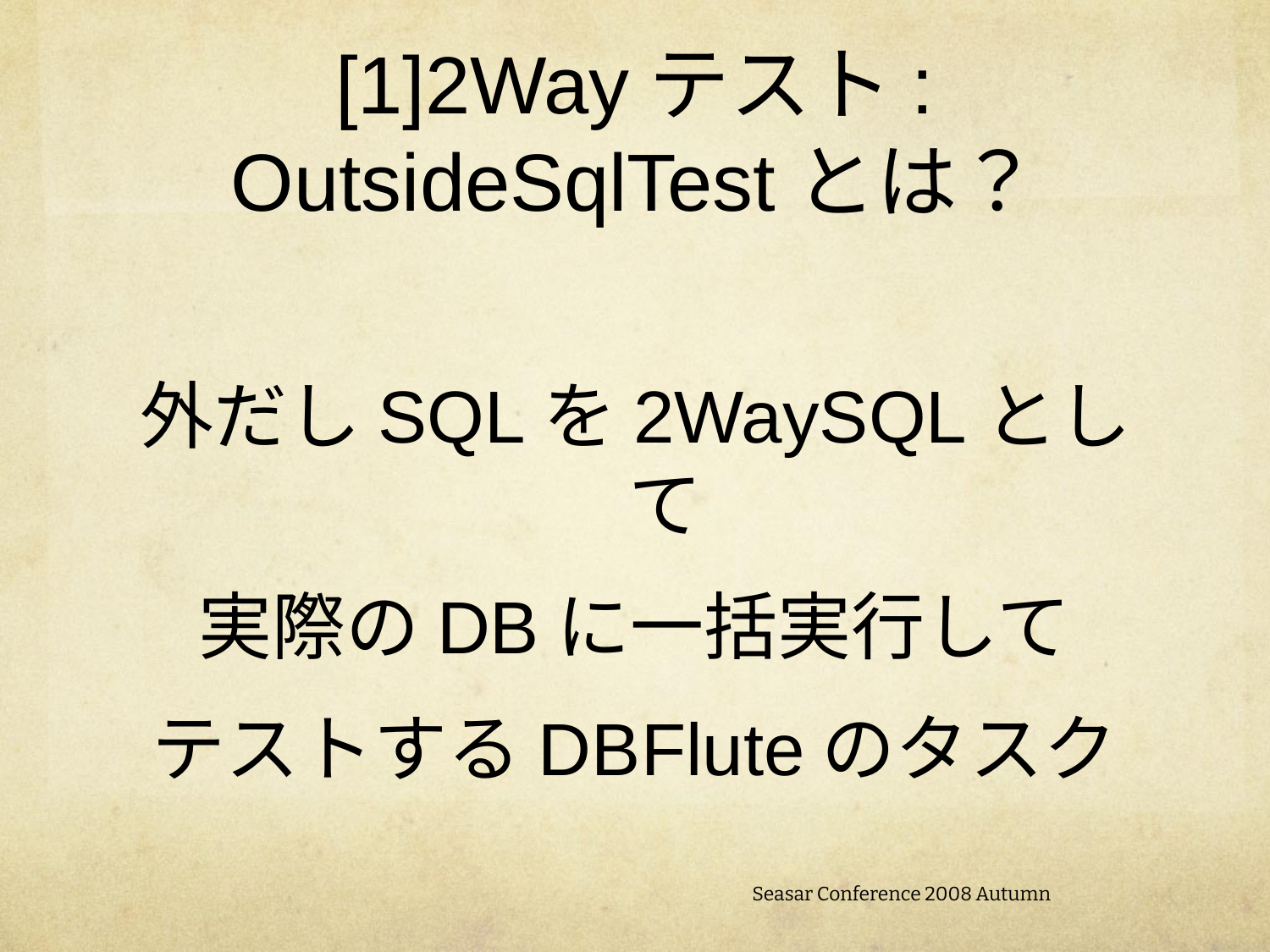

# [1]2Wayテスト: OutsideSqlTestとは？

外だしSQLを2WaySQLとして
実際のDBに一括実行して
テストするDBFluteのタスク
Seasar Conference 2008 Autumn